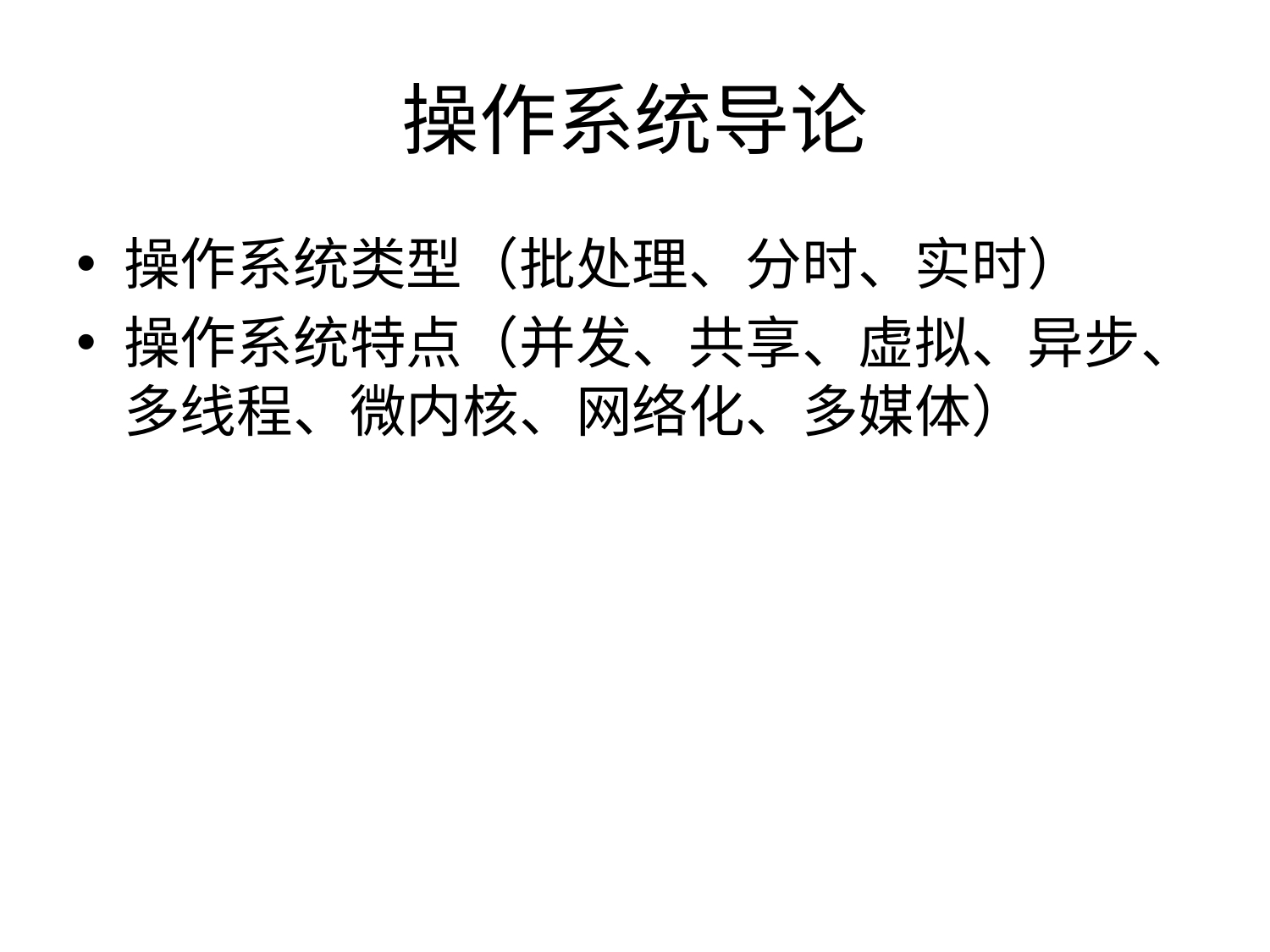

# 操作系统导论
操作系统类型（批处理、分时、实时）
操作系统特点（并发、共享、虚拟、异步、多线程、微内核、网络化、多媒体）